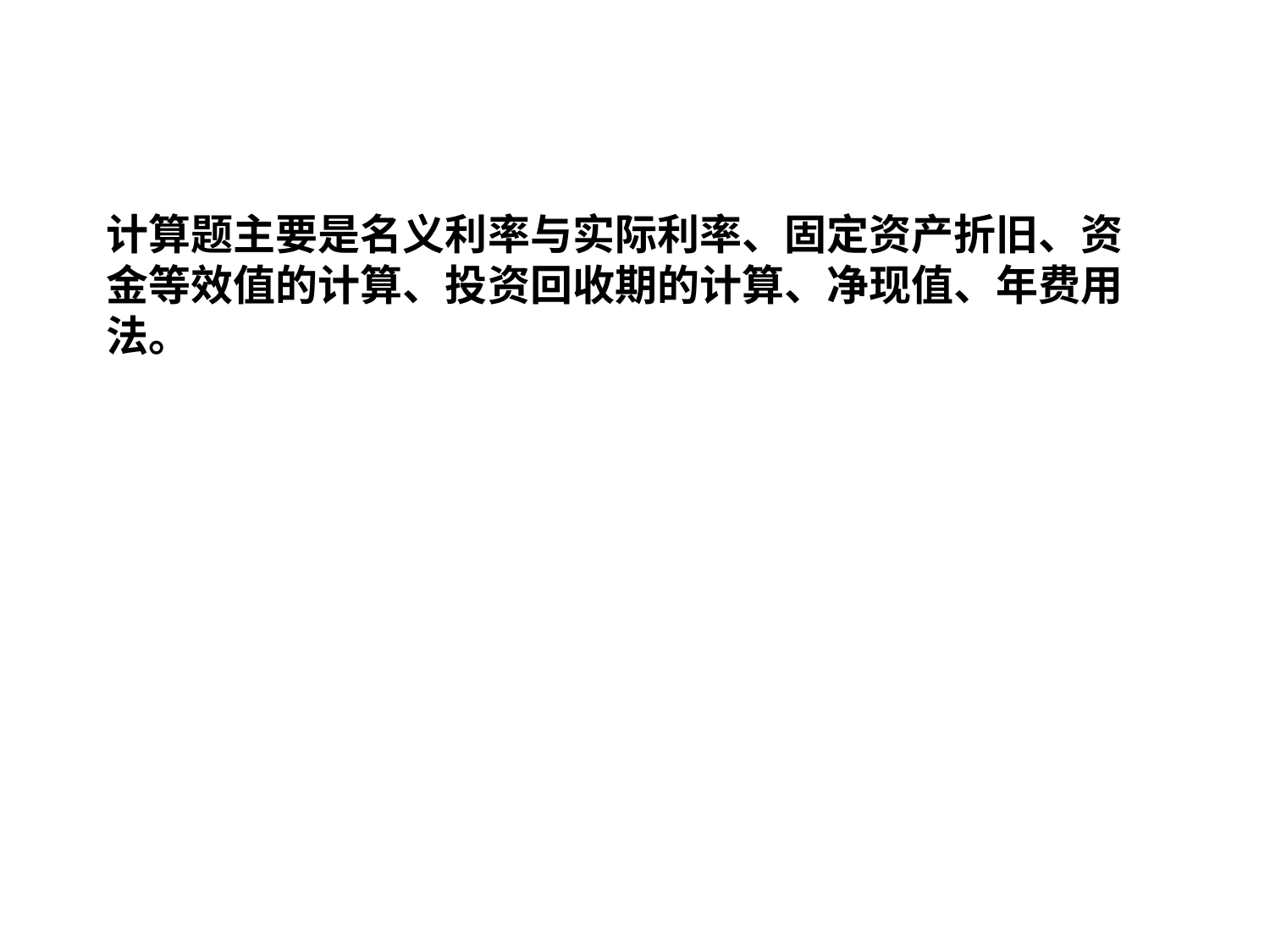

计算题主要是名义利率与实际利率、固定资产折旧、资金等效值的计算、投资回收期的计算、净现值、年费用法。